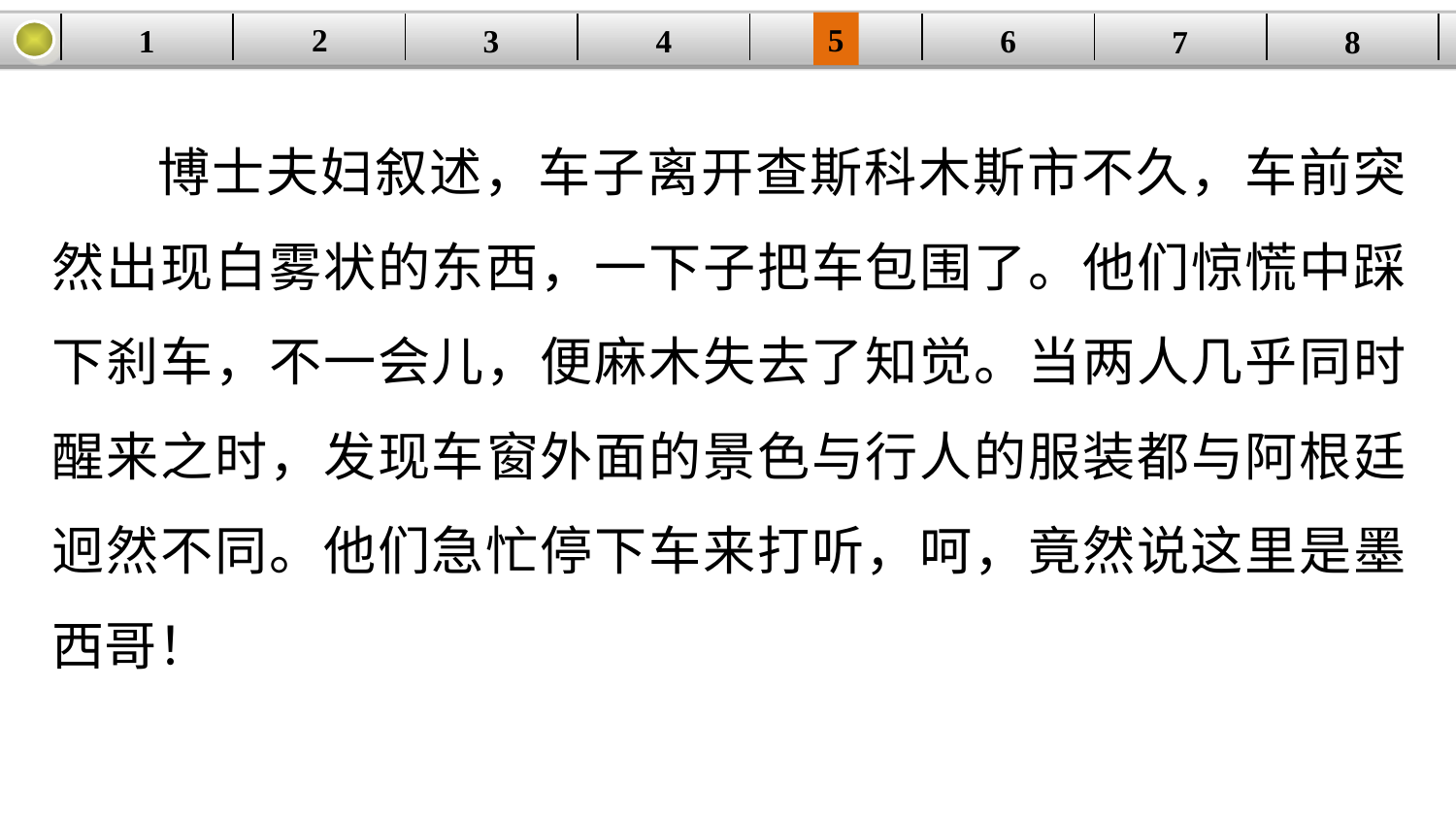

5
2
1
4
6
|  |  |  |  |  |  |  |  |
| --- | --- | --- | --- | --- | --- | --- | --- |
3
8
7

博士夫妇叙述，车子离开查斯科木斯市不久，车前突然出现白雾状的东西，一下子把车包围了。他们惊慌中踩下刹车，不一会儿，便麻木失去了知觉。当两人几乎同时醒来之时，发现车窗外面的景色与行人的服装都与阿根廷迥然不同。他们急忙停下车来打听，呵，竟然说这里是墨西哥！